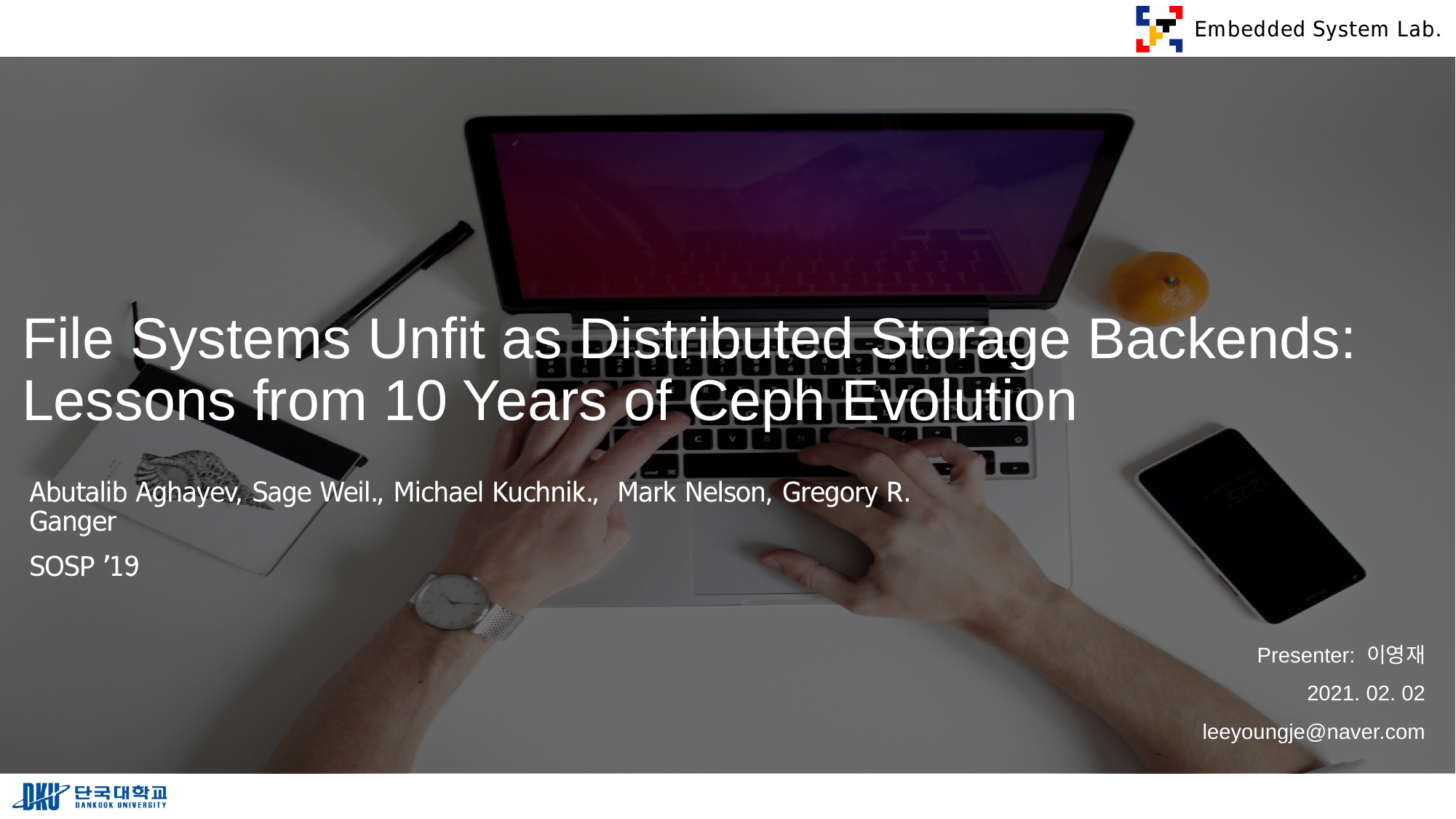

# File Systems Unfit as Distributed Storage Backends: Lessons from 10 Years of Ceph Evolution
Abutalib Aghayev, Sage Weil., Michael Kuchnik.,  Mark Nelson, Gregory R. Ganger
SOSP ’19
Presenter: 이영재
2021. 02. 02
leeyoungje@naver.com